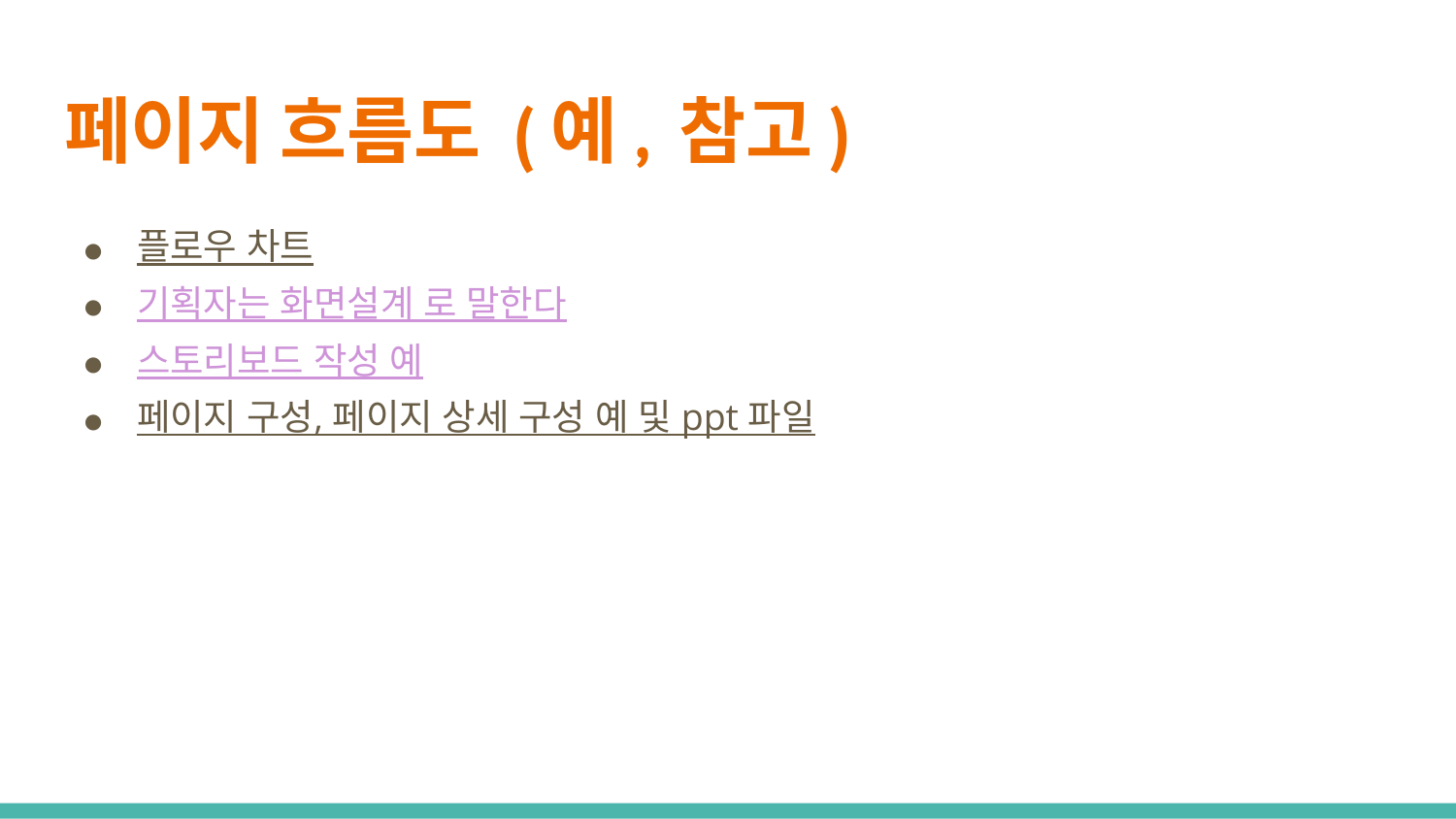

# 페이지 흐름도 (예, 참고)
플로우 차트
기획자는 화면설계 로 말한다
스토리보드 작성 예
페이지 구성, 페이지 상세 구성 예 및 ppt 파일